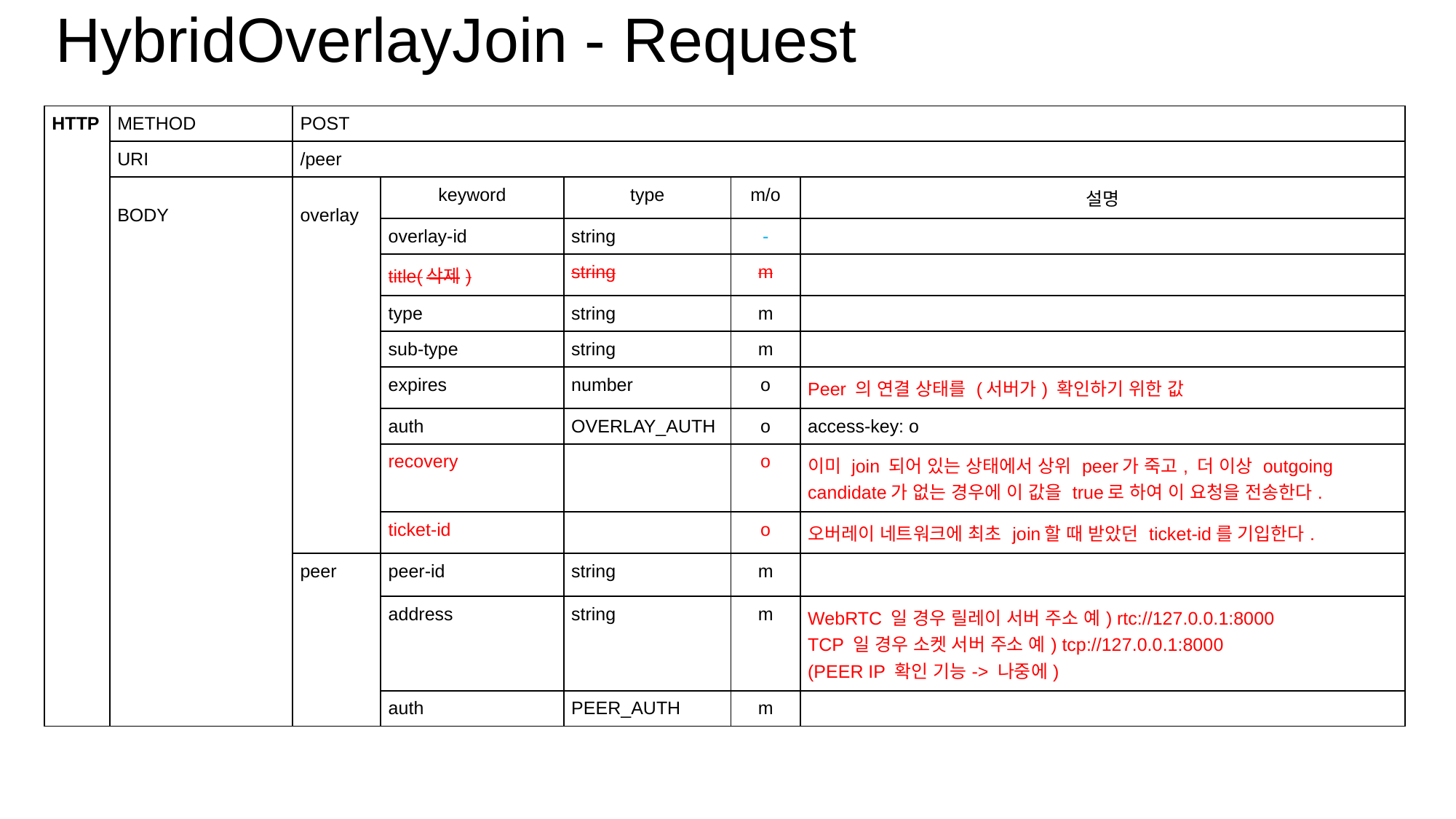

# HybridOverlayJoin - Request
| HTTP | METHOD | POST |  |  |  |  |
| --- | --- | --- | --- | --- | --- | --- |
|  | URI | /peer |  |  |  |  |
|  | BODY | overlay | keyword | type | m/o | 설명 |
|  |  |  | overlay-id | string | - |  |
|  |  |  | title(삭제) | string | m |  |
|  |  |  | type | string | m |  |
|  |  |  | sub-type | string | m |  |
|  |  |  | expires | number | o | Peer 의 연결 상태를 (서버가) 확인하기 위한 값 |
|  |  |  | auth | OVERLAY\_AUTH | o | access-key: o |
|  |  |  | recovery |  | o | 이미 join 되어 있는 상태에서 상위 peer가 죽고, 더 이상 outgoing candidate가 없는 경우에 이 값을 true로 하여 이 요청을 전송한다. |
|  |  |  | ticket-id |  | o | 오버레이 네트워크에 최초 join할 때 받았던 ticket-id를 기입한다. |
|  |  | peer | peer-id | string | m |  |
|  |  |  | address | string | m | WebRTC 일 경우 릴레이 서버 주소 예) rtc://127.0.0.1:8000 TCP 일 경우 소켓 서버 주소 예) tcp://127.0.0.1:8000 (PEER IP 확인 기능-> 나중에) |
|  |  |  | auth | PEER\_AUTH | m |  |